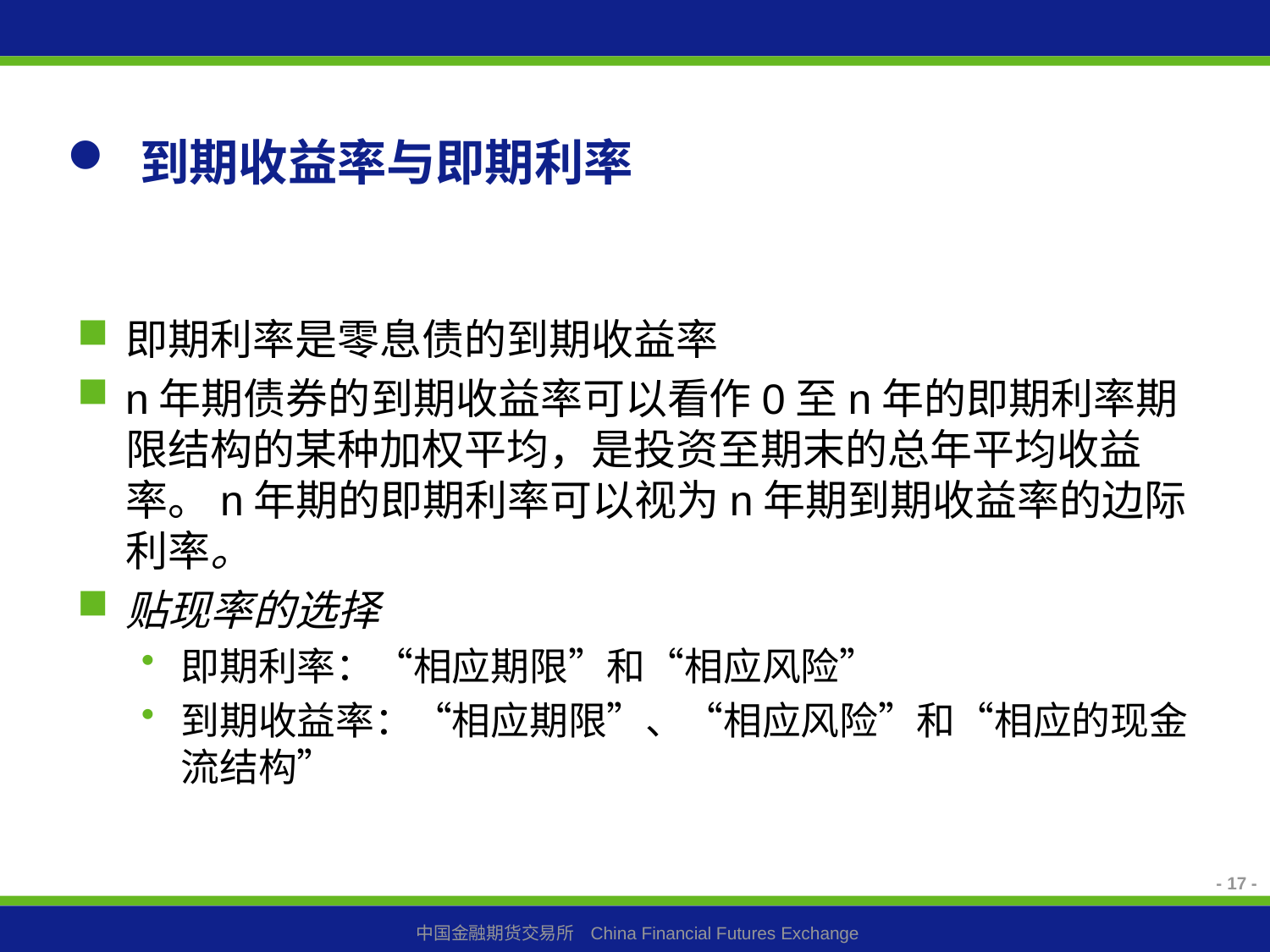

# 到期收益率与即期利率
即期利率是零息债的到期收益率
n年期债券的到期收益率可以看作0至n年的即期利率期限结构的某种加权平均，是投资至期末的总年平均收益率。n年期的即期利率可以视为n年期到期收益率的边际利率。
贴现率的选择
即期利率：“相应期限”和“相应风险”
到期收益率：“相应期限”、“相应风险”和“相应的现金流结构”

17